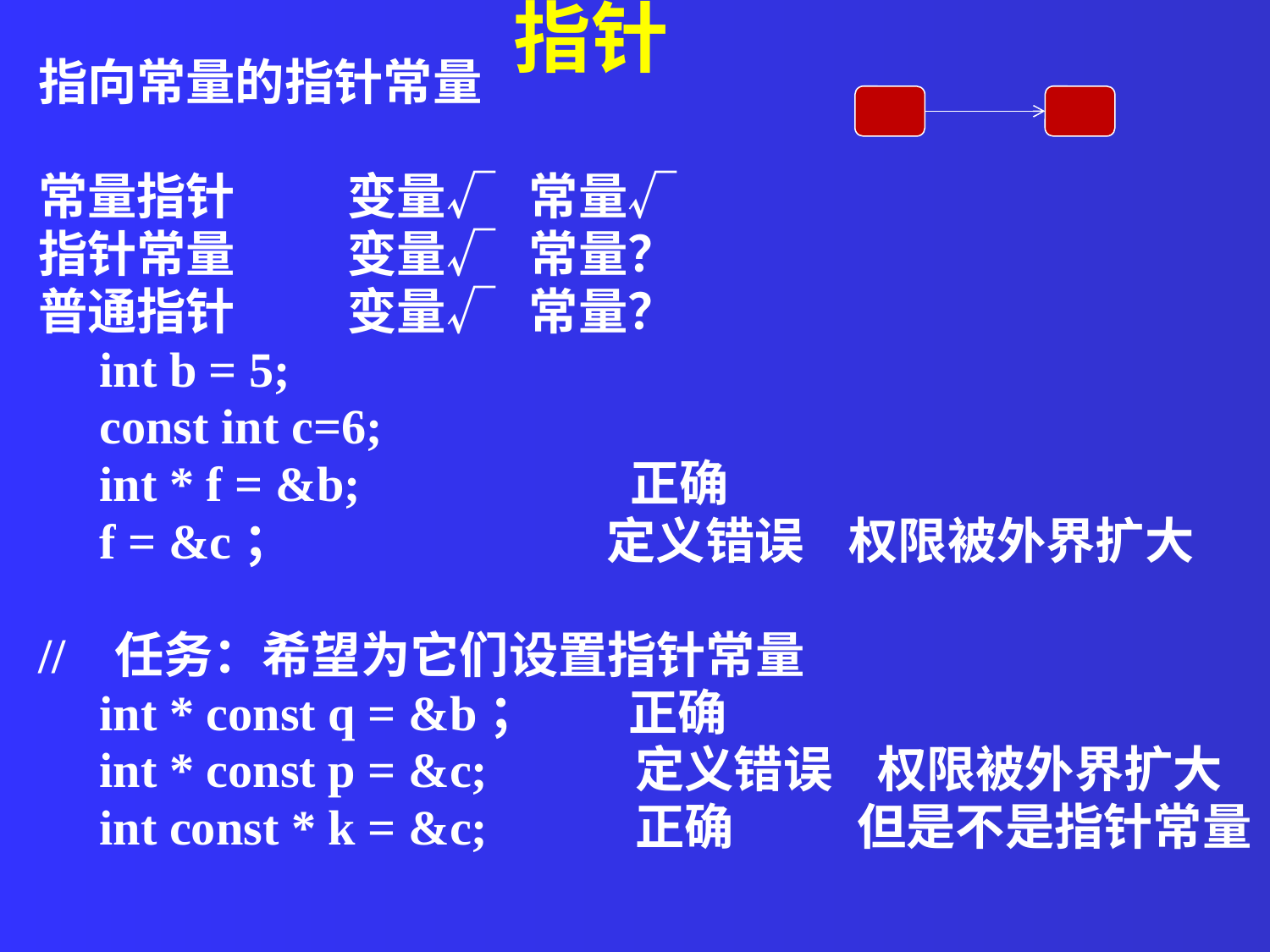

指针
指向常量的指针常量

常量指针          变量√   常量√
指针常量          变量√   常量？
普通指针          变量√   常量？
     int b = 5;
     const int c=6;
     int * f = &b;                     正确
     f = &c；                            定义错误    权限被外界扩大

//   任务：希望为它们设置指针常量
     int * const q = &b；        正确
     int * const p = &c;           定义错误    权限被外界扩大
     int const * k = &c;           正确           但是不是指针常量